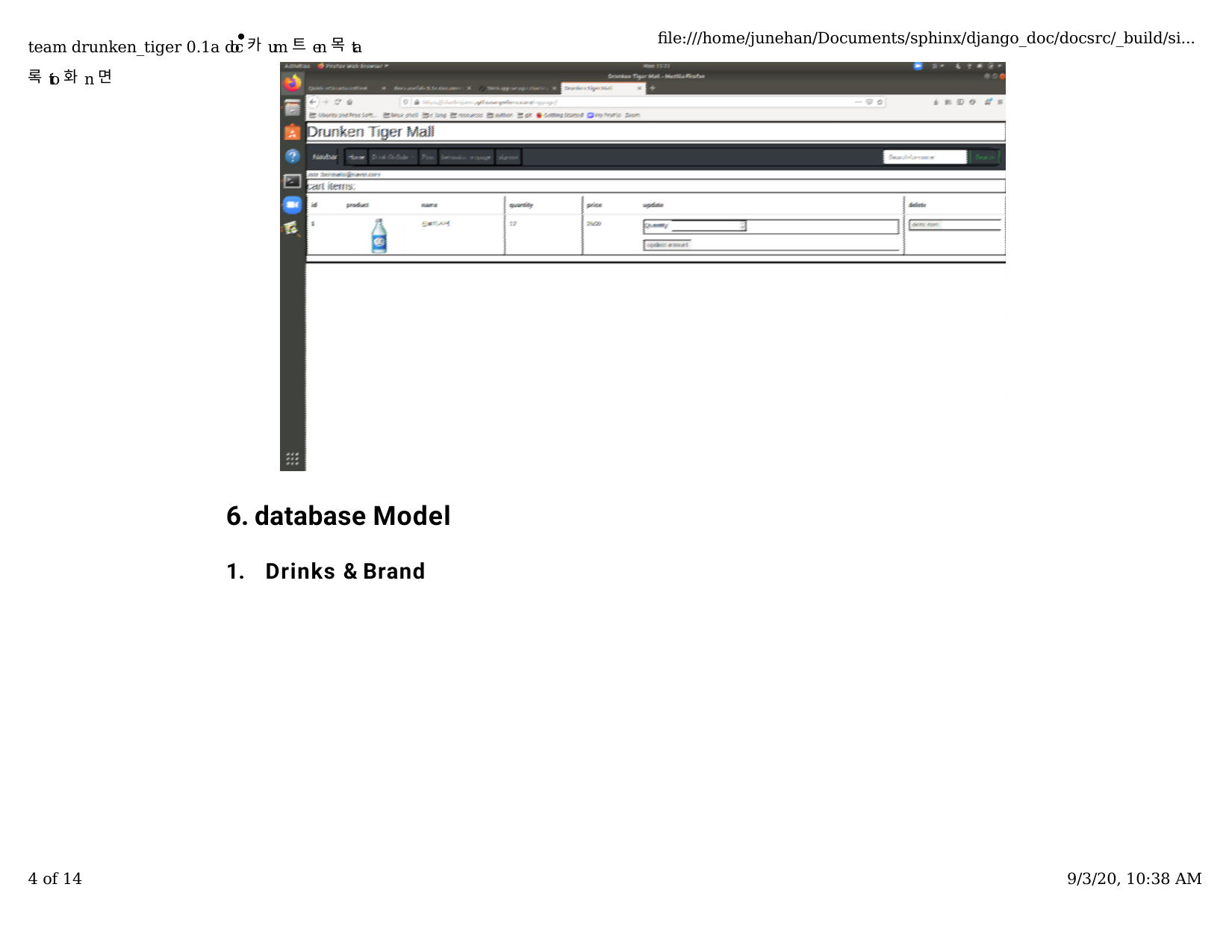

team drunken_tiger 0.1a doc카um트en목ta록tio화n면
ﬁle:///home/junehan/Documents/sphinx/django_doc/docsrc/_build/si...

database Model
Drinks & Brand
4 of 14
9/3/20, 10:38 AM